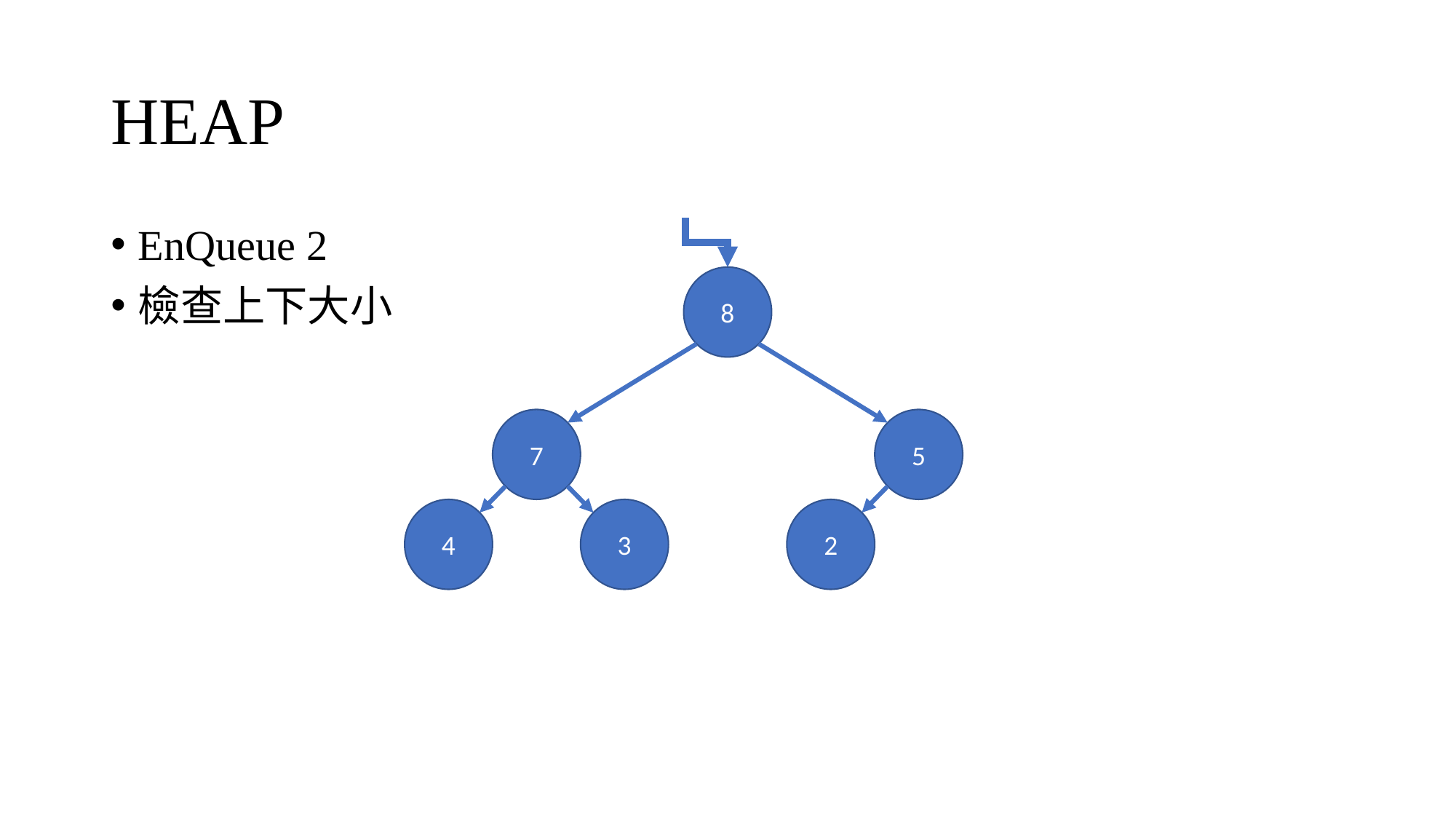

# HEAP
EnQueue 2
檢查上下大小
8
7
5
4
3
2